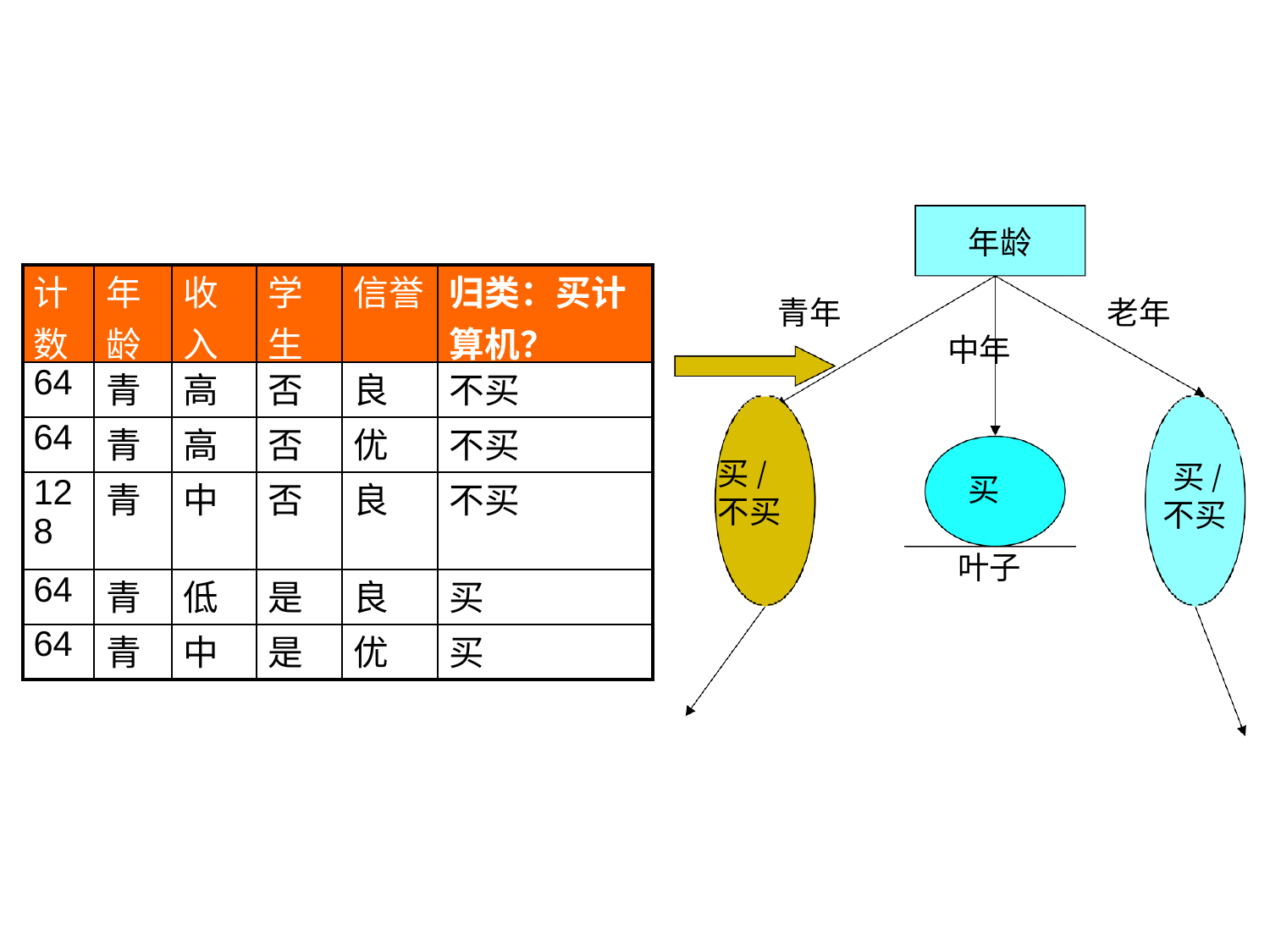

年龄
| 计 数 | 年 龄 | 收 入 | 学 生 | 信誉 | 归类：买计 算机？ |
| --- | --- | --- | --- | --- | --- |
| 64 | 青 | 高 | 否 | 良 | 不买 |
| 64 | 青 | 高 | 否 | 优 | 不买 |
| 12 8 | 青 | 中 | 否 | 良 | 不买 |
| 64 | 青 | 低 | 是 | 良 | 买 |
| 64 | 青 | 中 | 是 | 优 | 买 |
青年
老年
中年
买/ 不买
买/ 不买
买
叶子